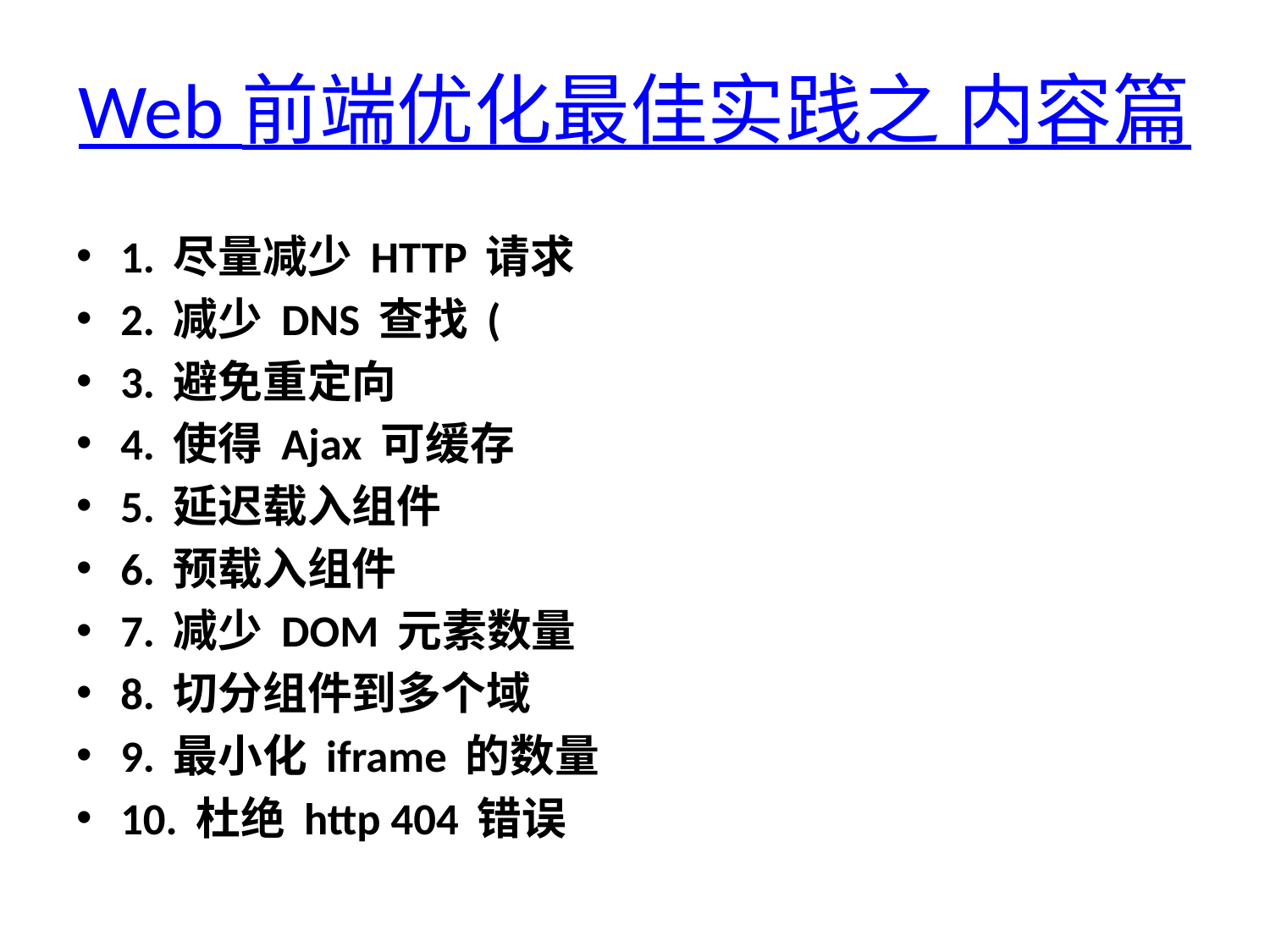

# Web 前端优化最佳实践之 内容篇
1. 尽量减少 HTTP 请求
2. 减少 DNS 查找 (
3. 避免重定向
4. 使得 Ajax 可缓存
5. 延迟载入组件
6. 预载入组件
7. 减少 DOM 元素数量
8. 切分组件到多个域
9. 最小化 iframe 的数量
10. 杜绝 http 404 错误